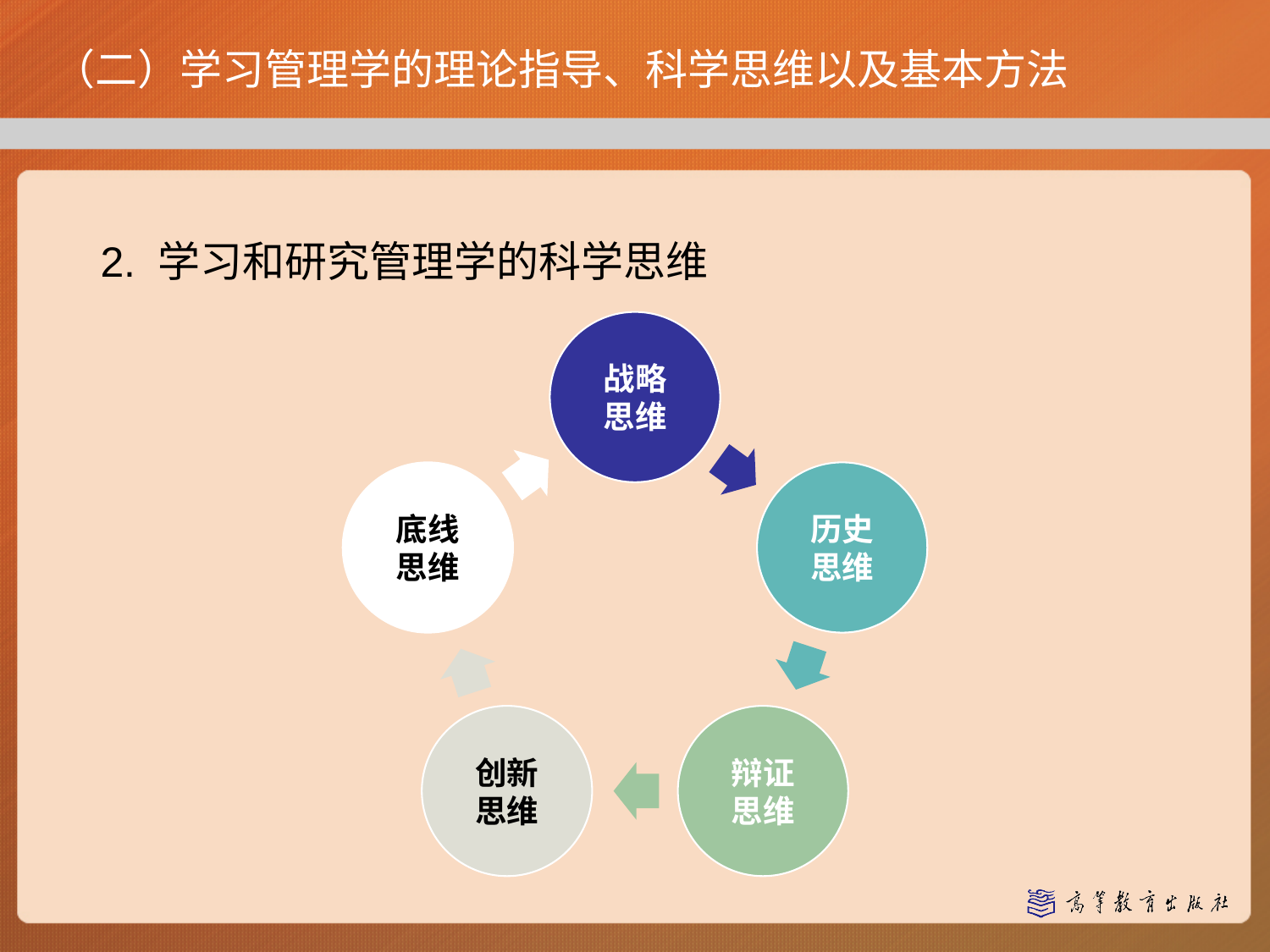

# （二）学习管理学的理论指导、科学思维以及基本方法
2. 学习和研究管理学的科学思维
战略
思维

历史
思维

辩证
思维

创新
思维

底线
思维